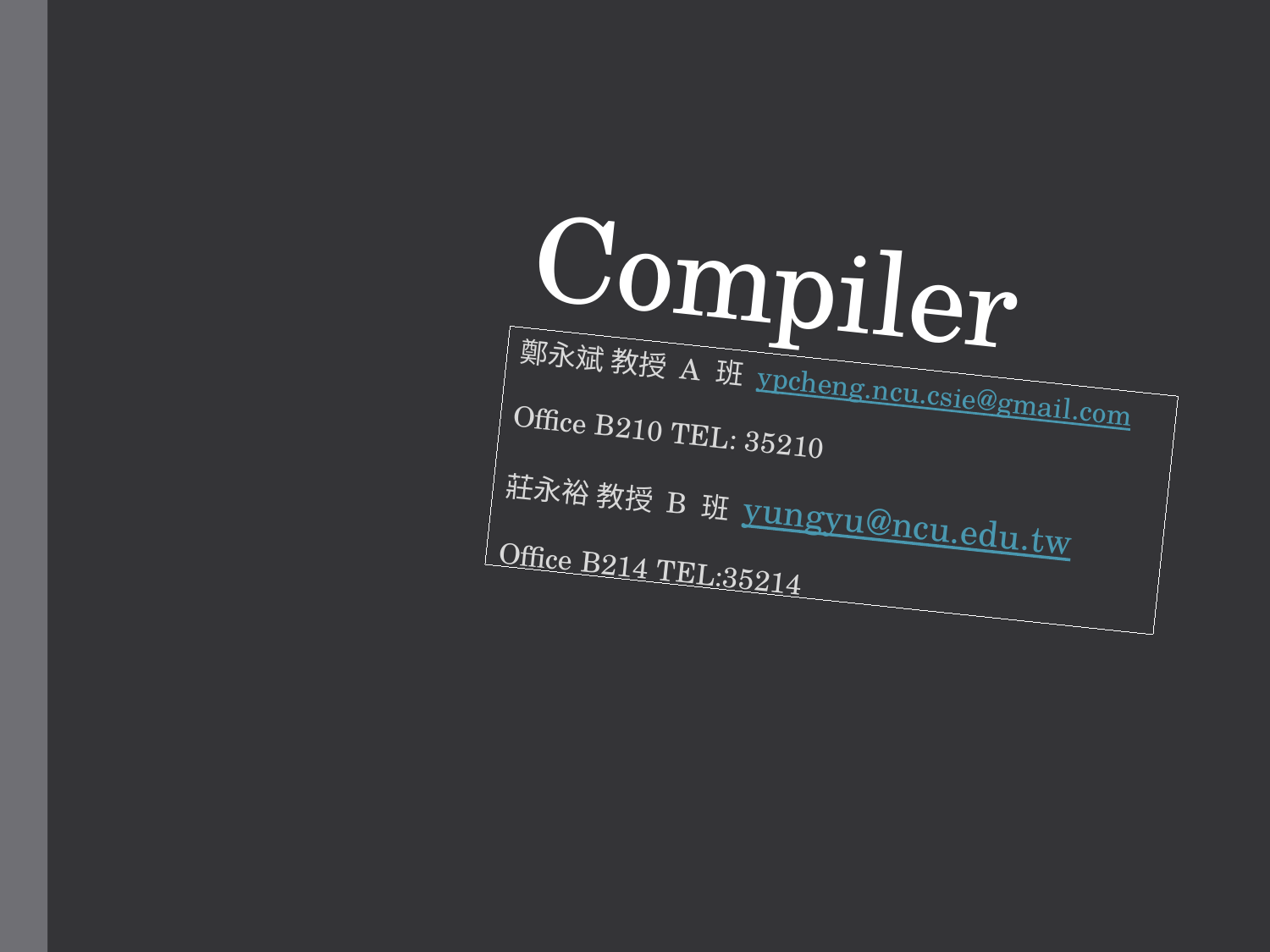

# Compiler
鄭永斌 教授 A 班 ypcheng.ncu.csie@gmail.com
Office B210 TEL: 35210
莊永裕 教授 B 班 yungyu@ncu.edu.tw
Office B214 TEL:35214